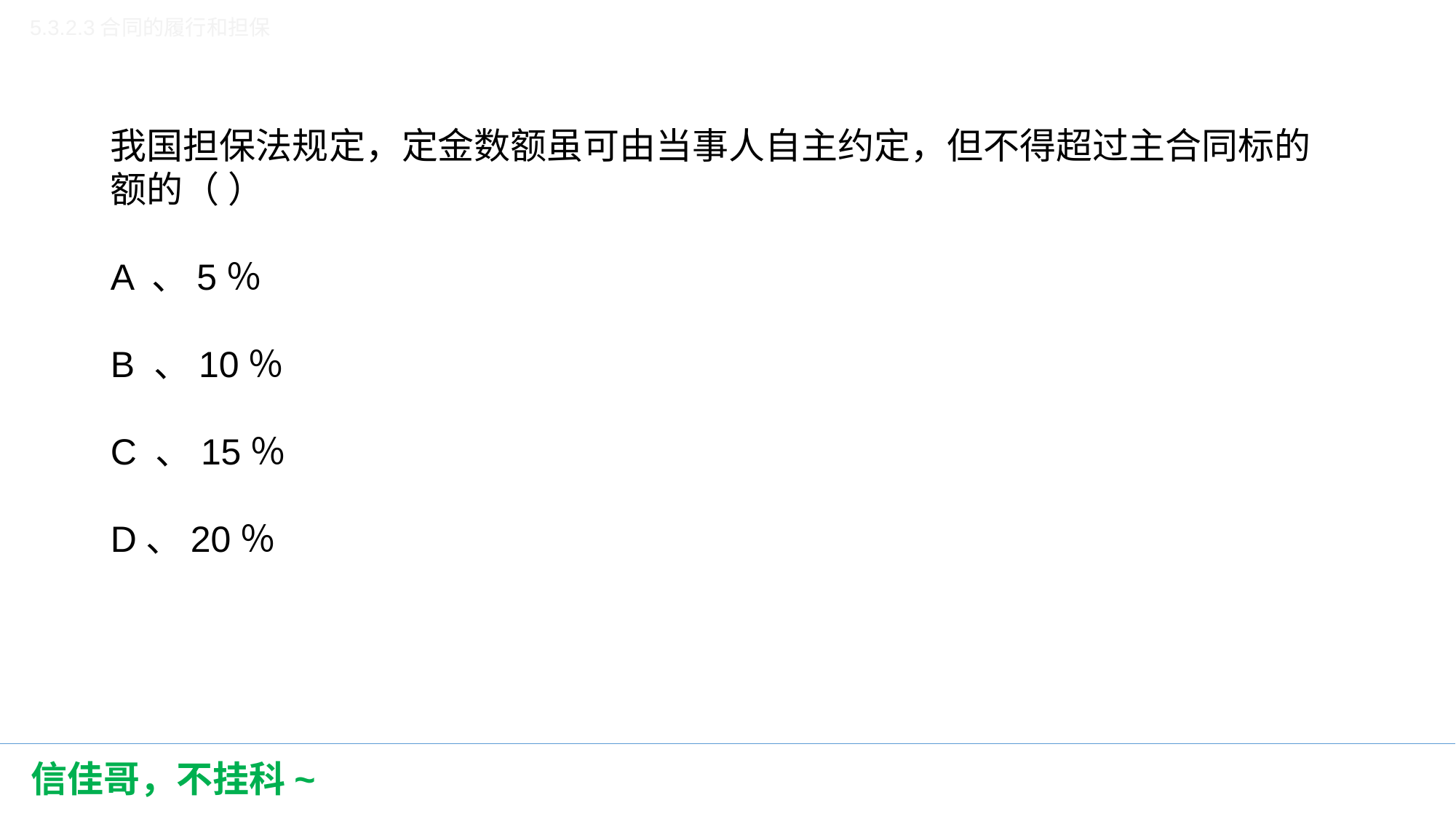

5.3.2.3合同的履行和担保
我国担保法规定，定金数额虽可由当事人自主约定，但不得超过主合同标的额的（ ）

A 、5％

B 、10％

C 、15％

D、20％